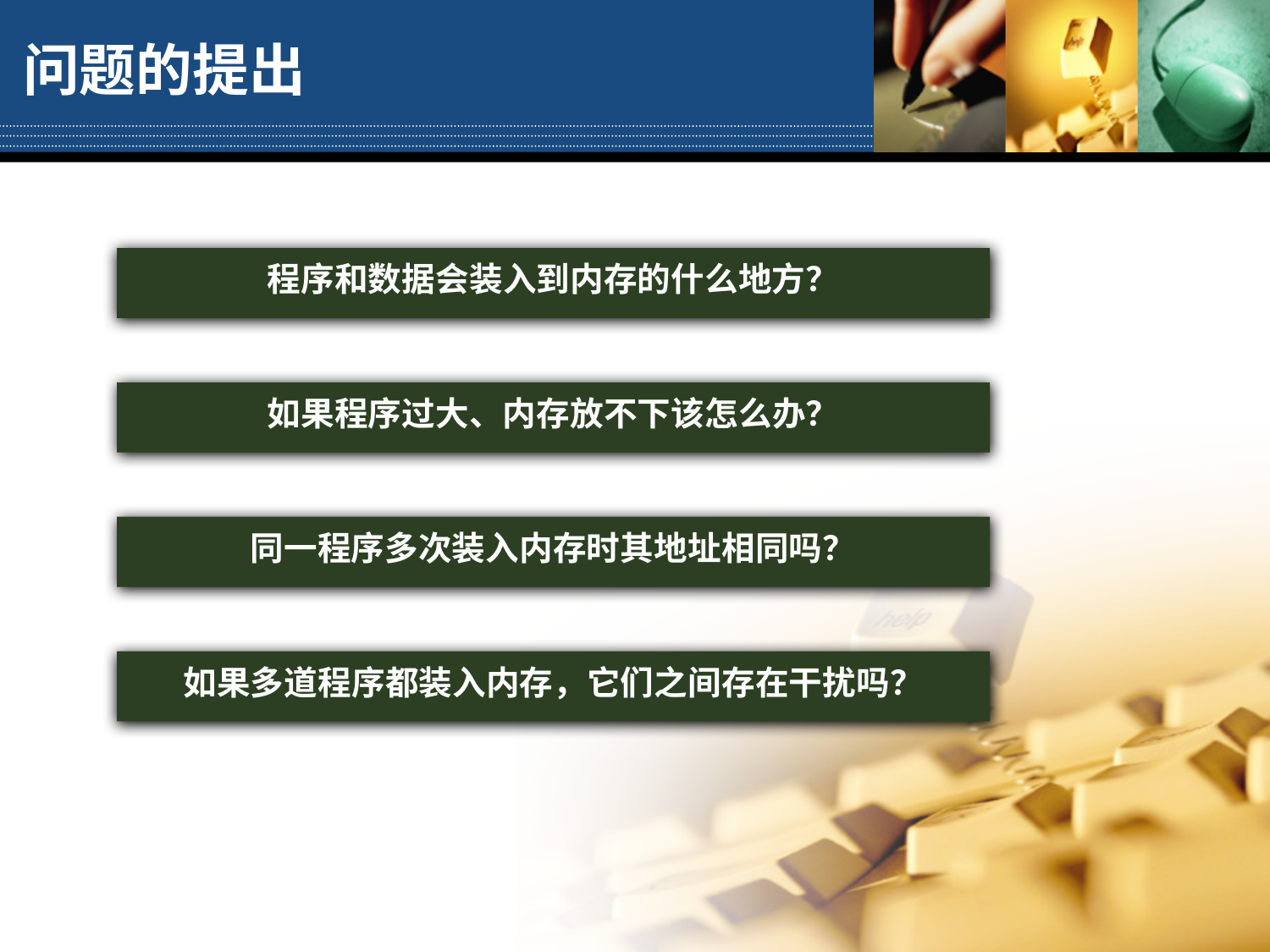

# 问题的提出
程序和数据会装入到内存的什么地方？
如果程序过大、内存放不下该怎么办？
同一程序多次装入内存时其地址相同吗？
如果多道程序都装入内存，它们之间存在干扰吗？